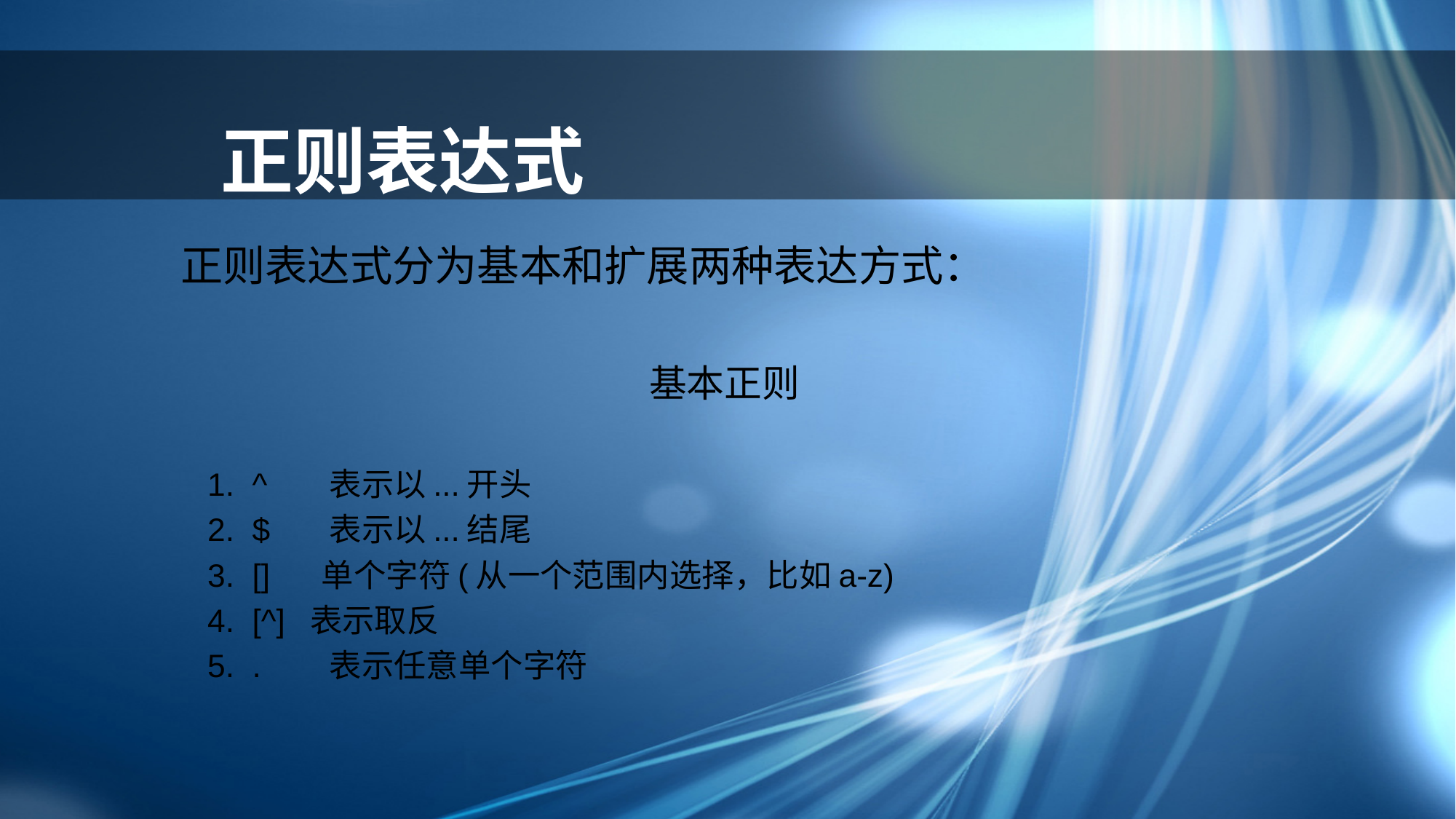

# 正则表达式
正则表达式分为基本和扩展两种表达方式：
基本正则

  1.  ^	    表示以...开头
  2.  $	    表示以...结尾
  3.  []     单个字符(从一个范围内选择，比如a-z)
  4.  [^]  表示取反
  5.  .	    表示任意单个字符